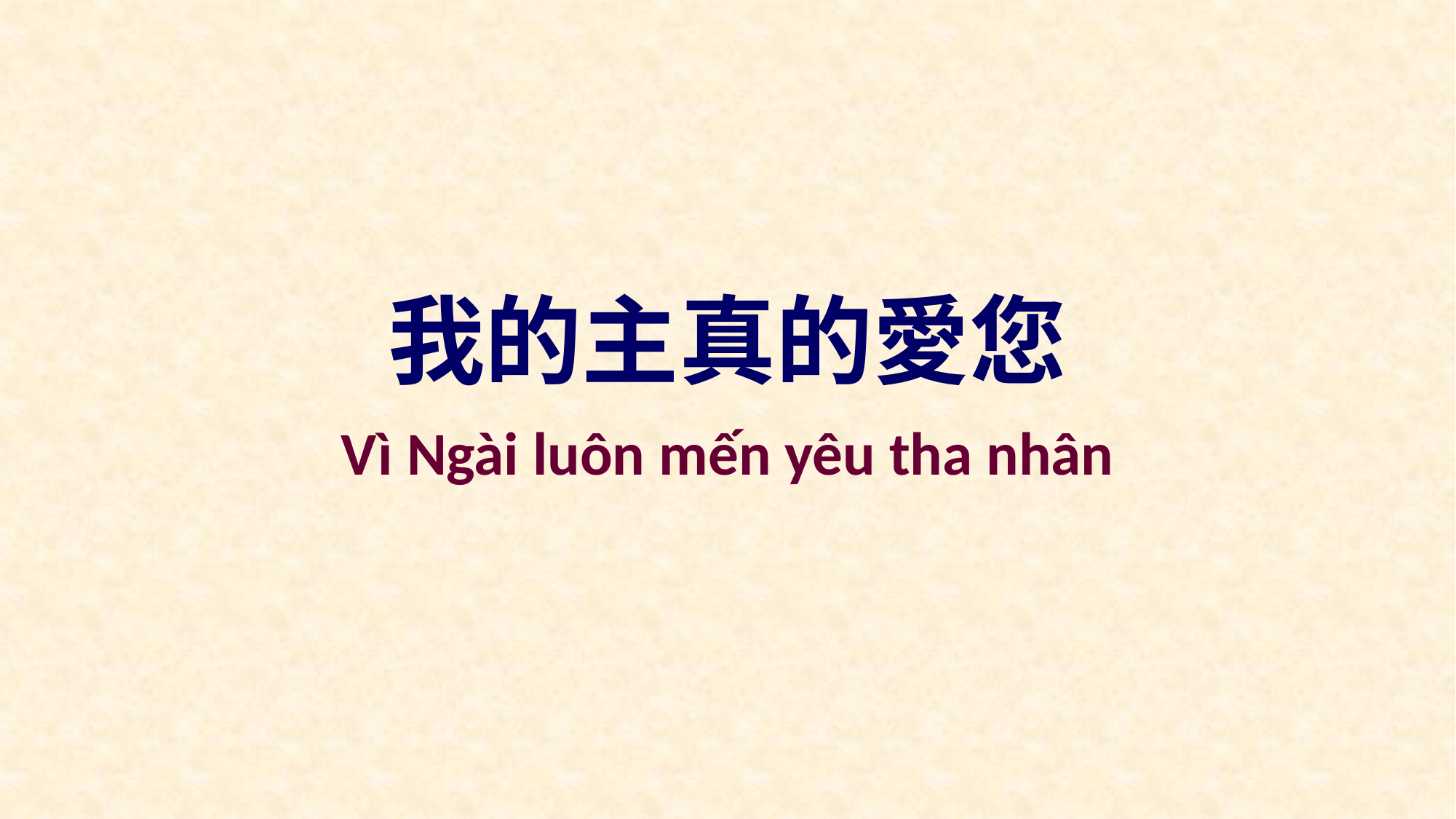

我的主真的愛您
Vì Ngài luôn mến yêu tha nhân